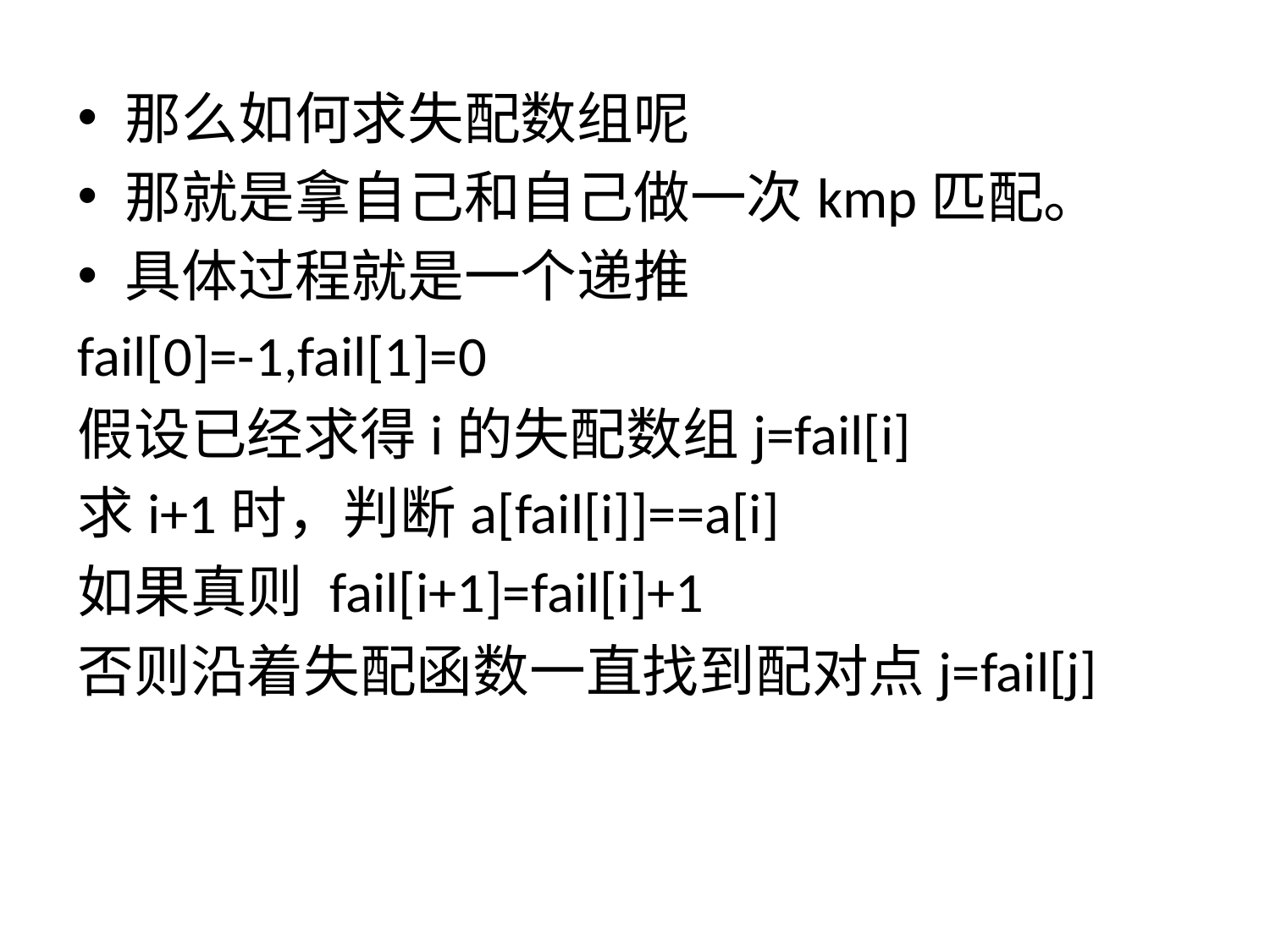

那么如何求失配数组呢
那就是拿自己和自己做一次kmp匹配。
具体过程就是一个递推
fail[0]=-1,fail[1]=0
假设已经求得i的失配数组j=fail[i]
求i+1时，判断a[fail[i]]==a[i]
如果真则 fail[i+1]=fail[i]+1
否则沿着失配函数一直找到配对点j=fail[j]